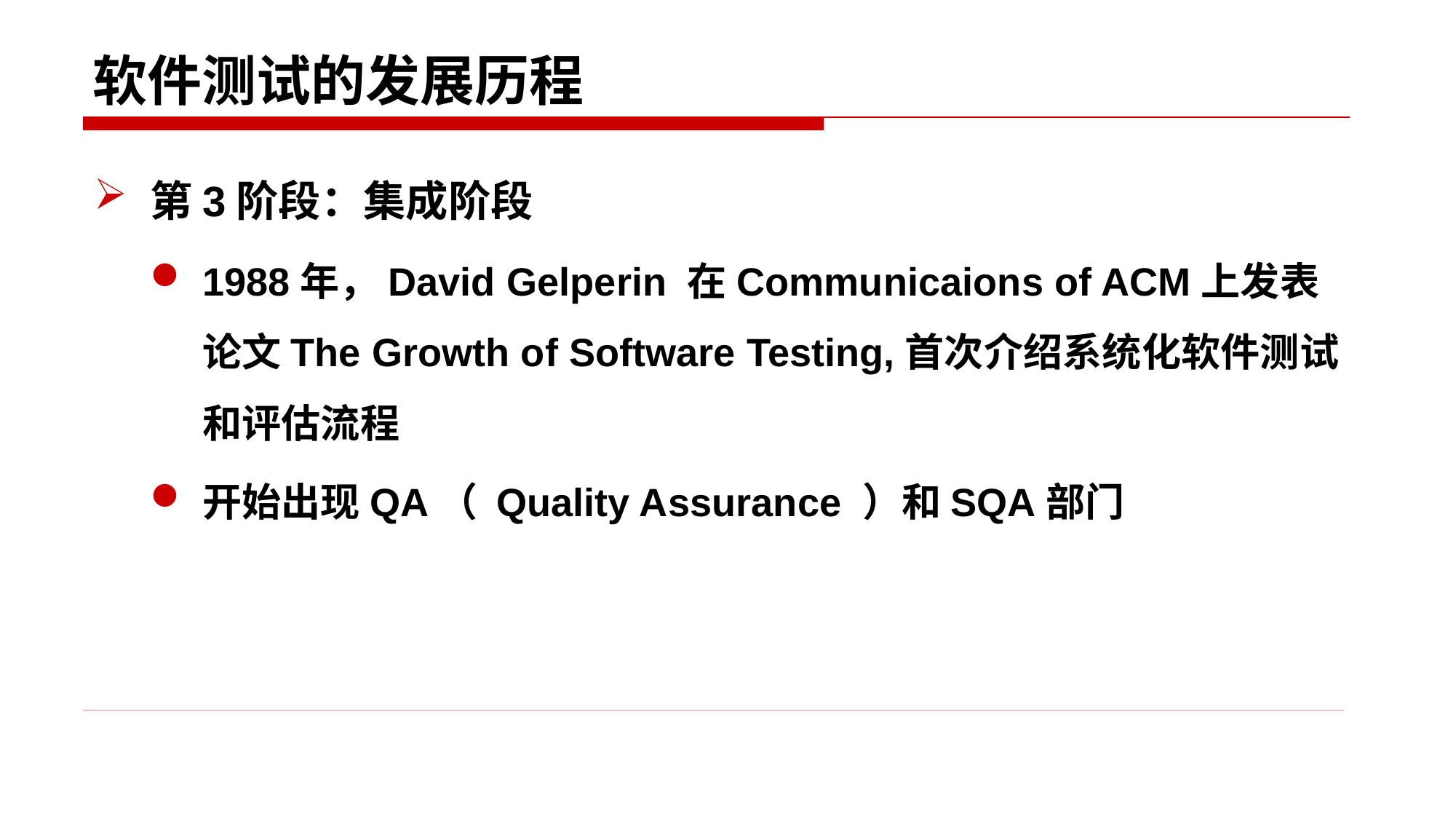

# 软件测试的发展历程
第3阶段：集成阶段
1988年，David Gelperin 在Communicaions of ACM上发表论文The Growth of Software Testing,首次介绍系统化软件测试和评估流程
开始出现QA（ Quality Assurance ）和SQA部门